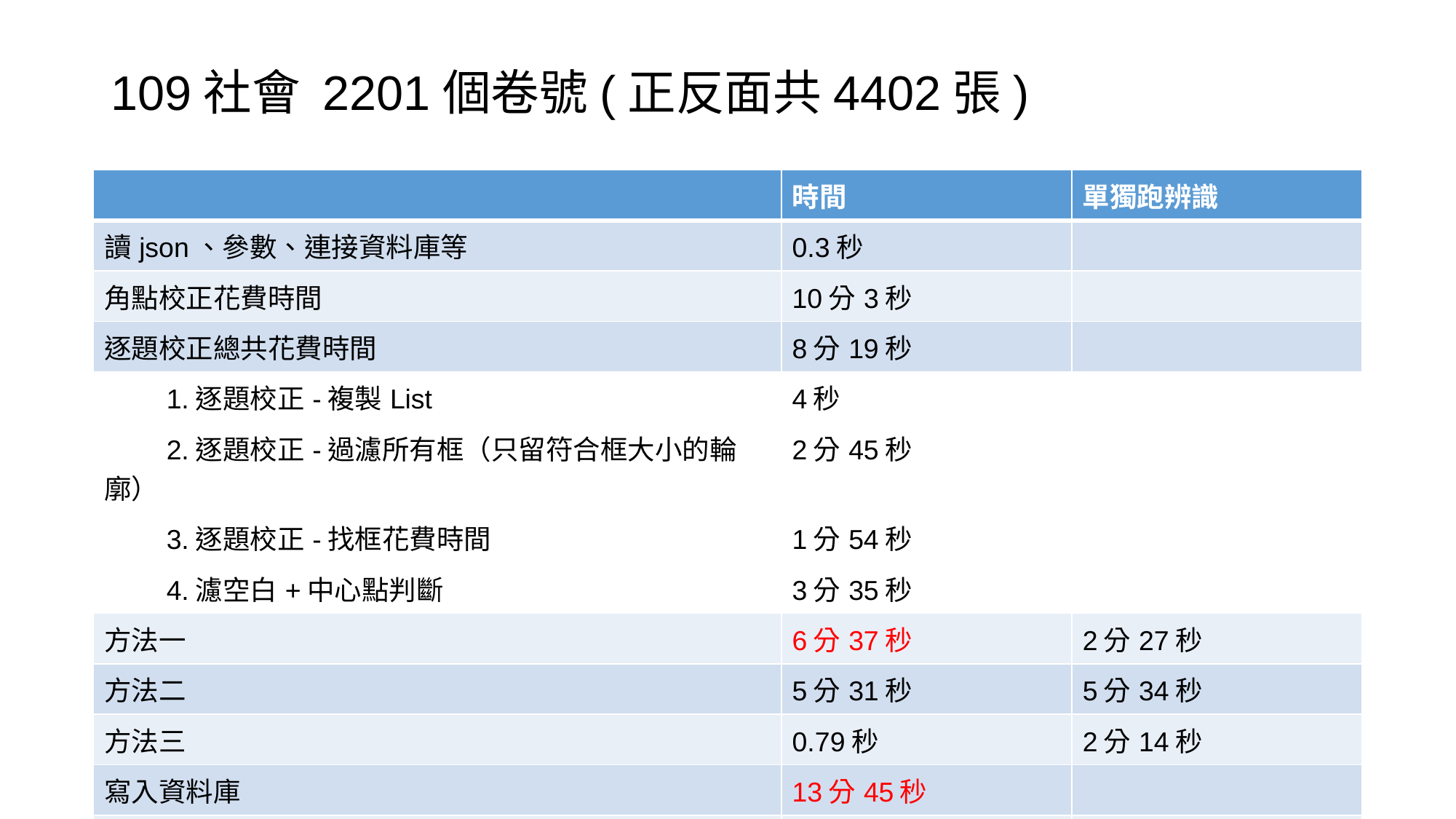

# 109社會 2201個卷號(正反面共4402張)
|  | 時間 | 單獨跑辨識 |
| --- | --- | --- |
| 讀json、參數、連接資料庫等 | 0.3秒 |  |
| 角點校正花費時間 | 10分3秒 |  |
| 逐題校正總共花費時間 | 8分19秒 |  |
| 1.逐題校正-複製List | 4秒 |  |
| 2.逐題校正-過濾所有框（只留符合框大小的輪廓） | 2分45秒 |  |
| 3.逐題校正-找框花費時間 | 1分54秒 |  |
| 4.濾空白+中心點判斷 | 3分35秒 |  |
| 方法一 | 6分37秒 | 2分27秒 |
| 方法二 | 5分31秒 | 5分34秒 |
| 方法三 | 0.79秒 | 2分14秒 |
| 寫入資料庫 | 13分45秒 |  |
| 總時 | 44分19秒 |  |